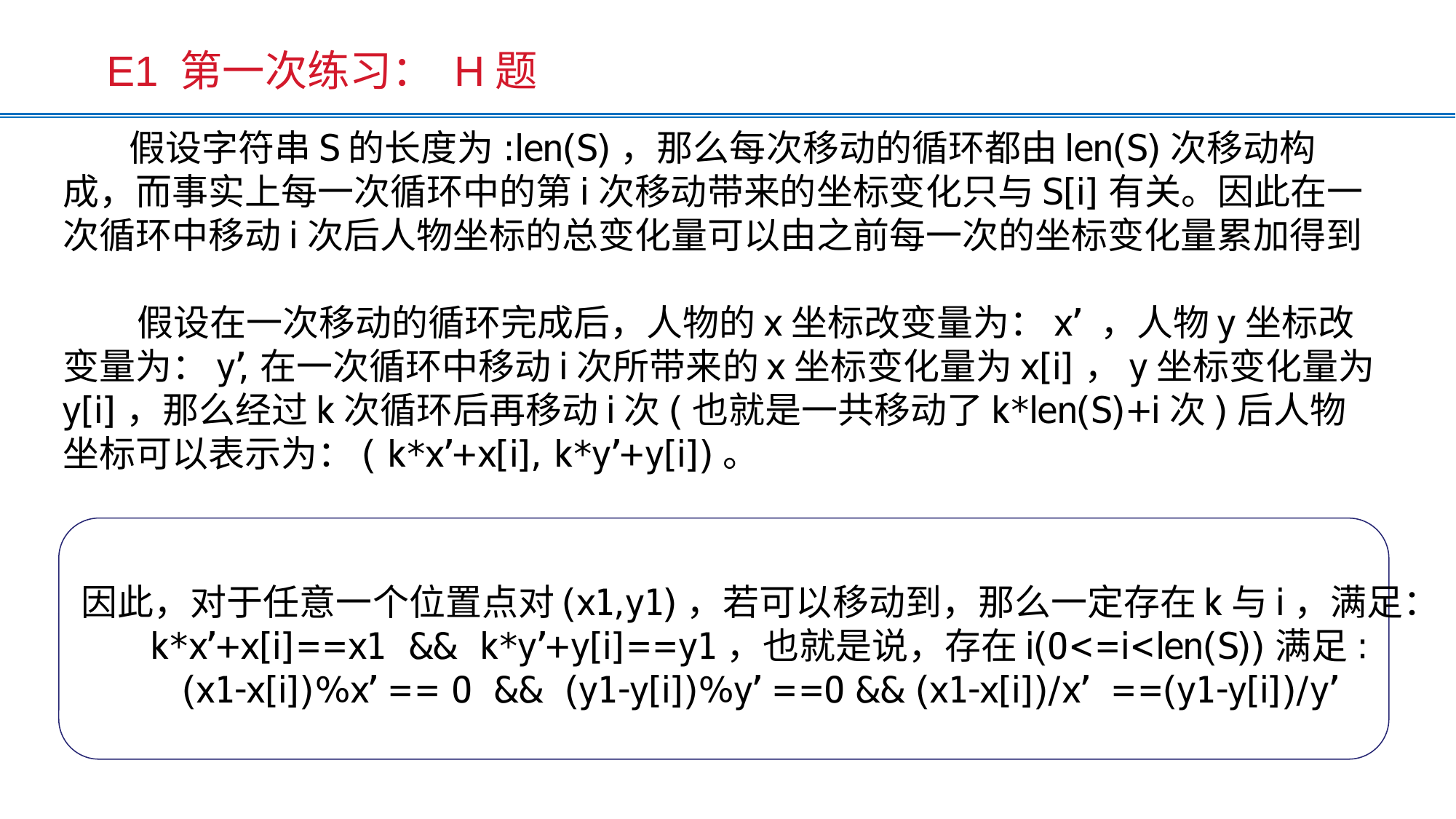

E1 第一次练习： H题
       假设字符串S的长度为:len(S)，那么每次移动的循环都由len(S)次移动构成，而事实上每一次循环中的第i次移动带来的坐标变化只与S[i]有关。因此在一次循环中移动i次后人物坐标的总变化量可以由之前每一次的坐标变化量累加得到

        假设在一次移动的循环完成后，人物的x坐标改变量为：x’ ，人物y坐标改变量为：y’,在一次循环中移动i次所带来的x坐标变化量为x[i]，y坐标变化量为y[i]，那么经过k次循环后再移动i次(也就是一共移动了k*len(S)+i次)后人物坐标可以表示为：( k*x’+x[i], k*y’+y[i])。

因此，对于任意一个位置点对(x1,y1)，若可以移动到，那么一定存在k与i，满足：
k*x’+x[i]==x1  &&  k*y’+y[i]==y1，也就是说，存在i(0<=i<len(S))满足:
(x1-x[i])%x’ == 0  &&  (y1-y[i])%y’ ==0 && (x1-x[i])/x’  ==(y1-y[i])/y’